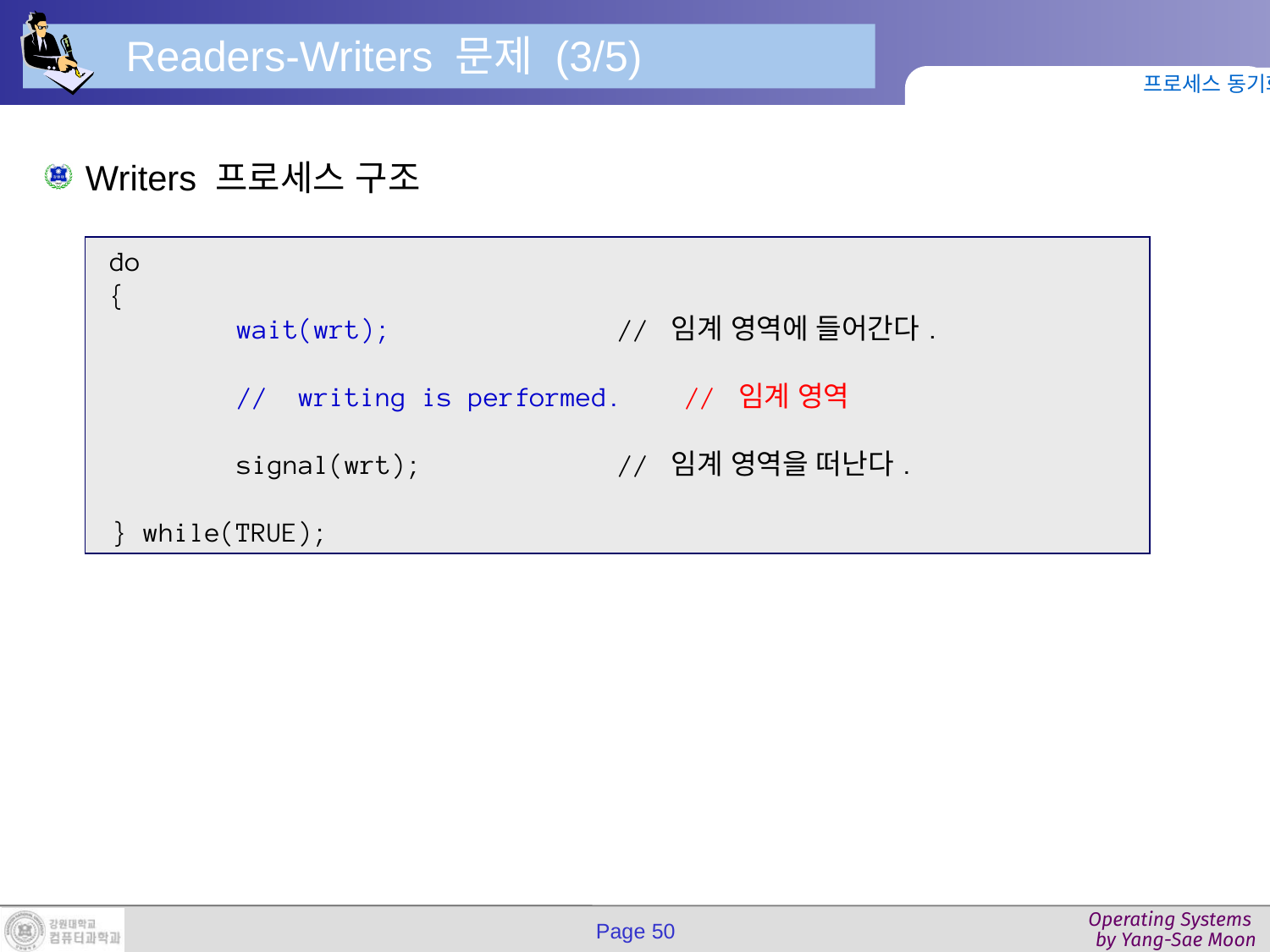

Readers-Writers 문제 (3/5)
프로세스 동기화
Writers 프로세스 구조
do
{
	wait(wrt);		// 임계 영역에 들어간다.

	//  writing is performed.    // 임계 영역

	signal(wrt);		// 임계 영역을 떠난다.

 } while(TRUE);
Page 50